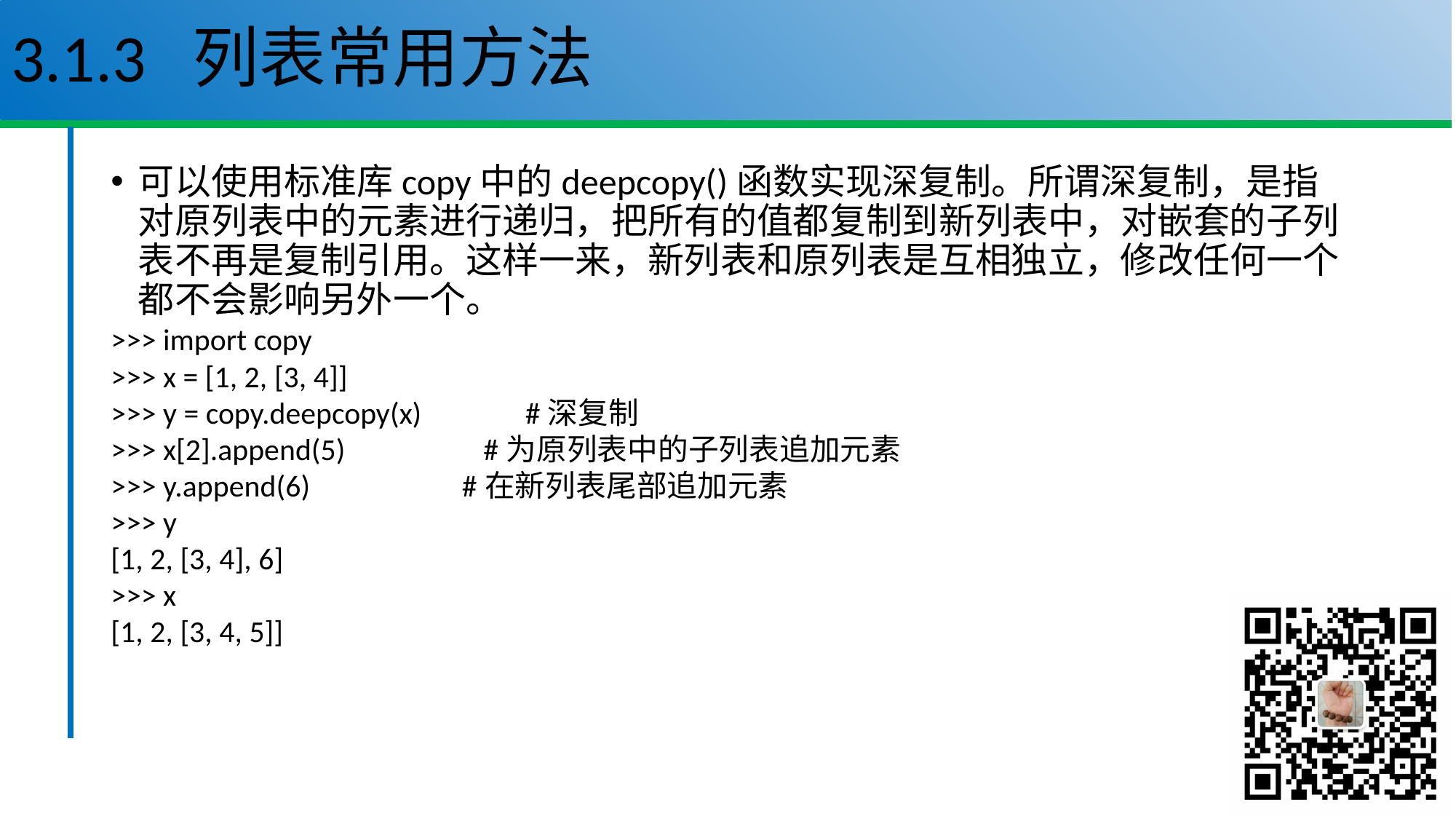

# 3.1.3  列表常用方法
可以使用标准库copy中的deepcopy()函数实现深复制。所谓深复制，是指对原列表中的元素进行递归，把所有的值都复制到新列表中，对嵌套的子列表不再是复制引用。这样一来，新列表和原列表是互相独立，修改任何一个都不会影响另外一个。
>>> import copy
>>> x = [1, 2, [3, 4]]
>>> y = copy.deepcopy(x)               #深复制
>>> x[2].append(5)                    #为原列表中的子列表追加元素
>>> y.append(6)                      #在新列表尾部追加元素
>>> y
[1, 2, [3, 4], 6]
>>> x
[1, 2, [3, 4, 5]]
16